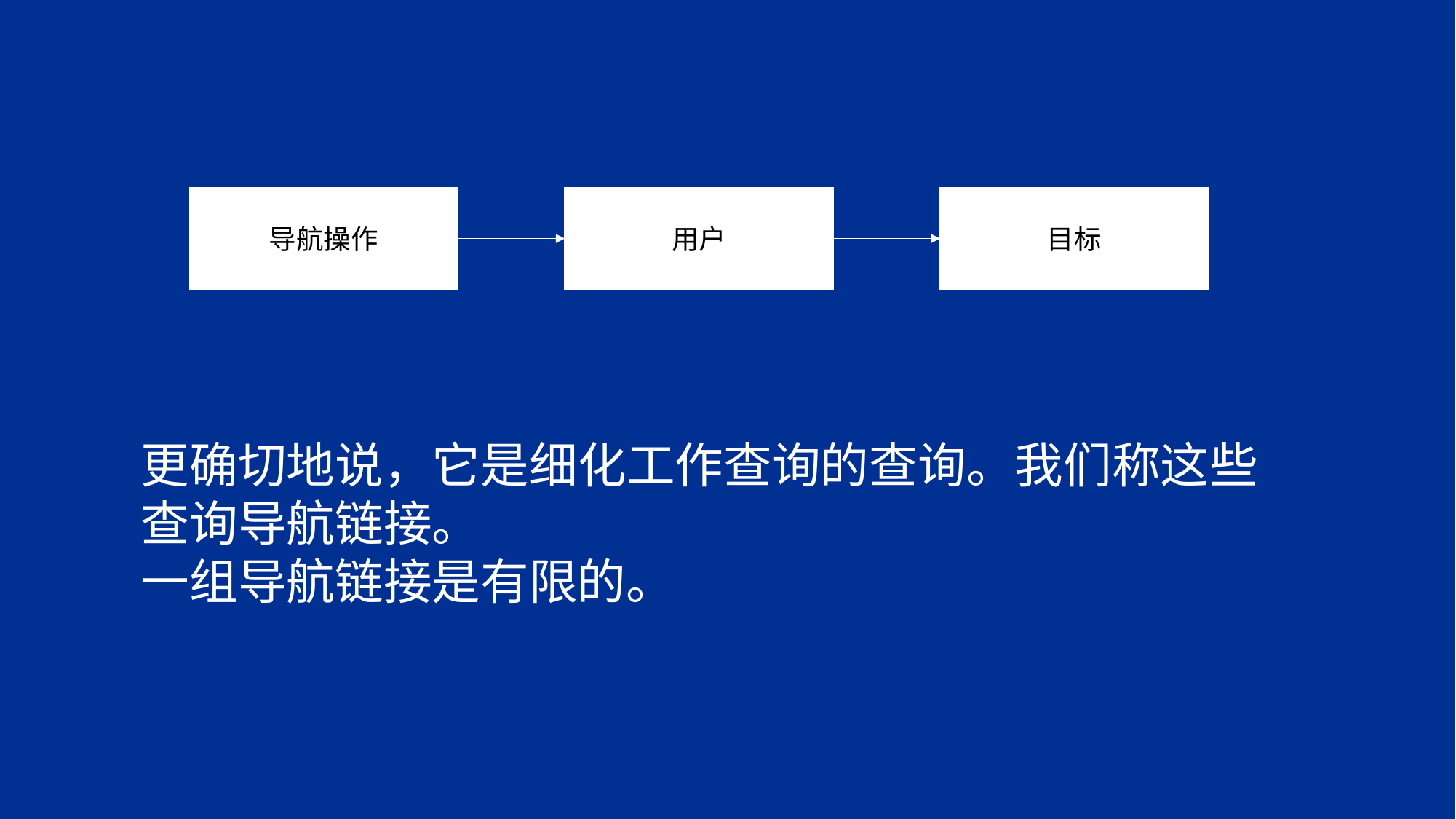

用户
目标
导航操作
更确切地说，它是细化工作查询的查询。我们称这些查询导航链接。
一组导航链接是有限的。